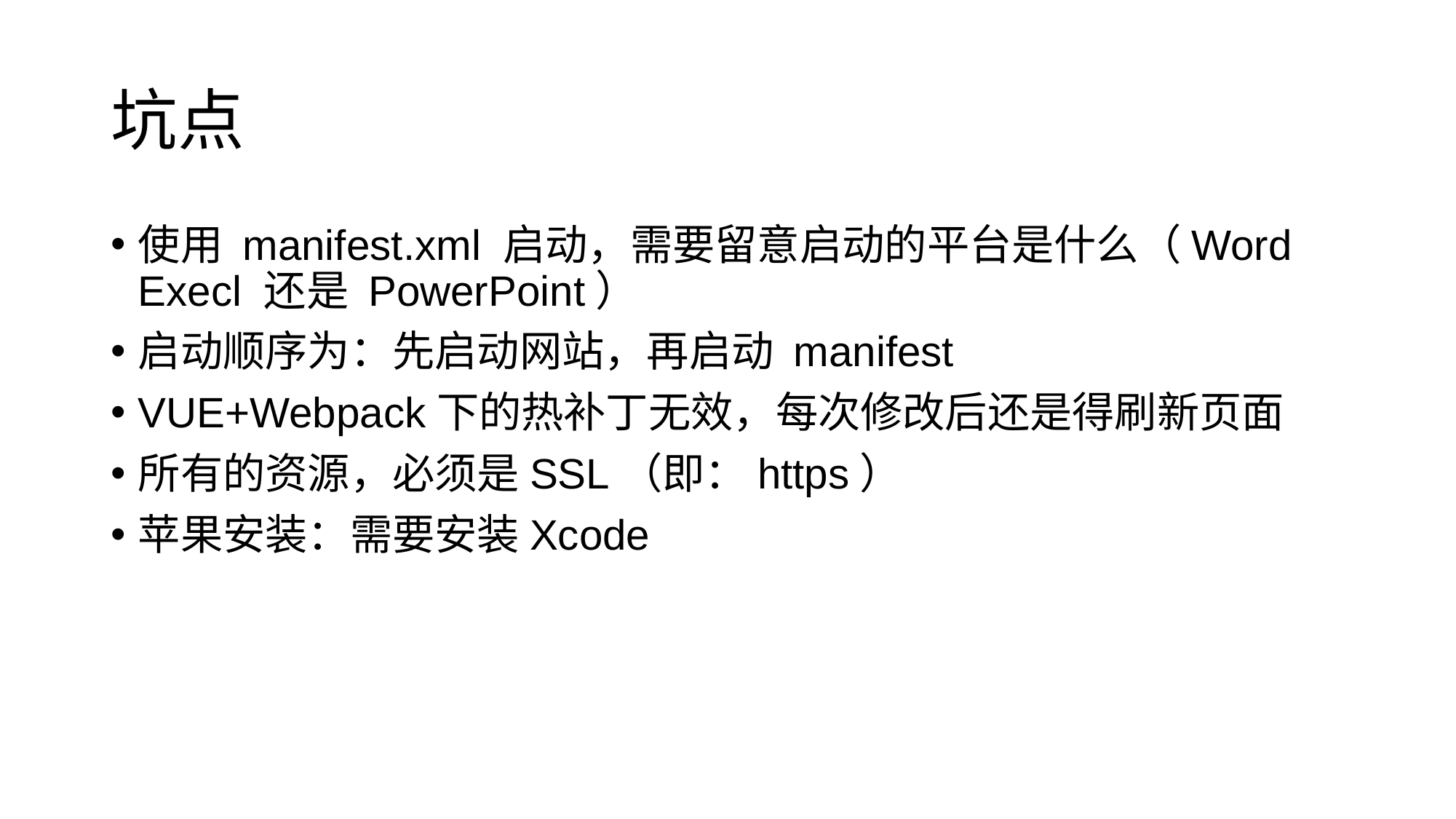

# 坑点
使用 manifest.xml 启动，需要留意启动的平台是什么（Word Execl 还是 PowerPoint）
启动顺序为：先启动网站，再启动 manifest
VUE+Webpack下的热补丁无效，每次修改后还是得刷新页面
所有的资源，必须是SSL（即：https）
苹果安装：需要安装Xcode